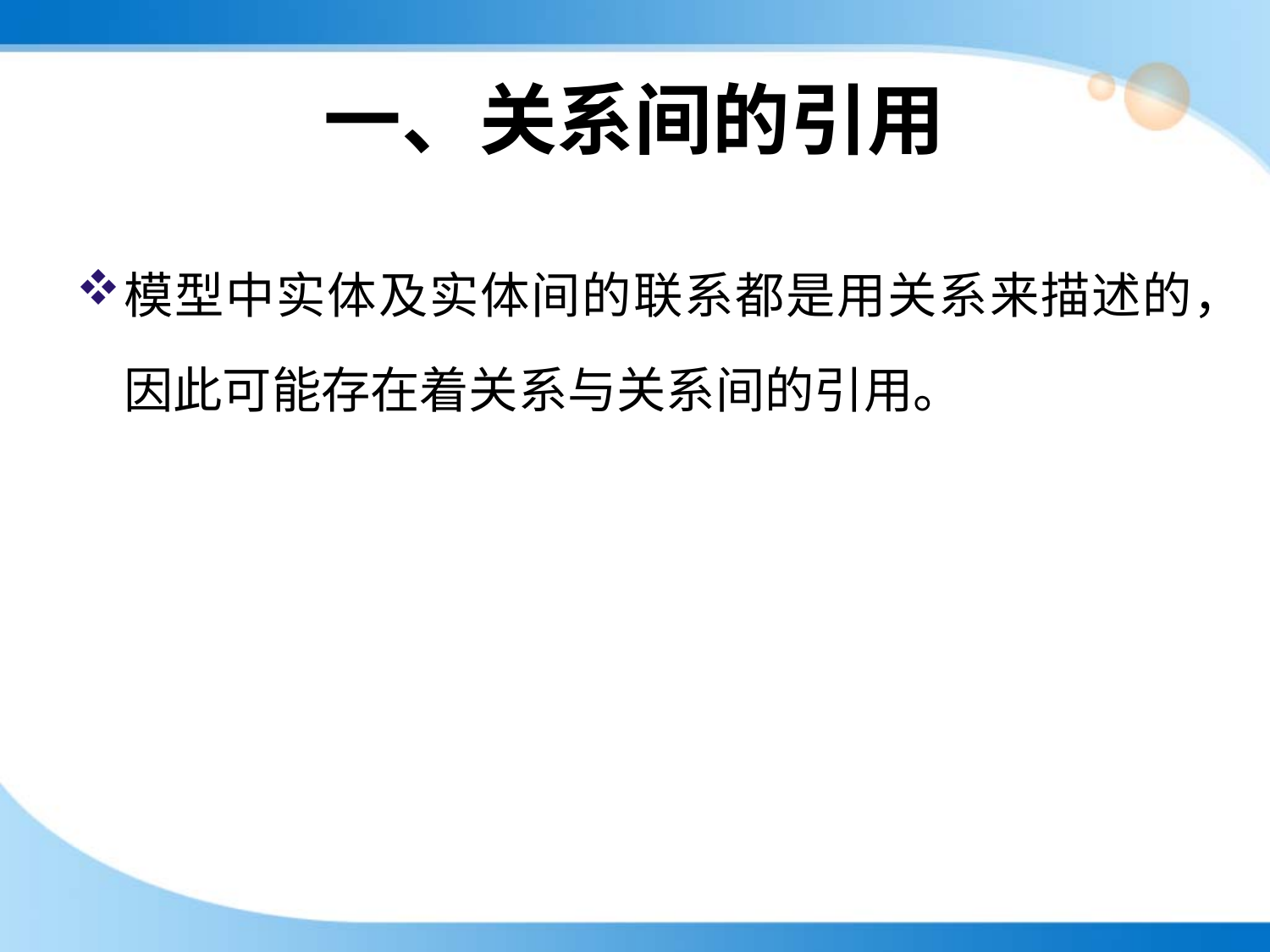

# 一、关系间的引用
模型中实体及实体间的联系都是用关系来描述的，因此可能存在着关系与关系间的引用。